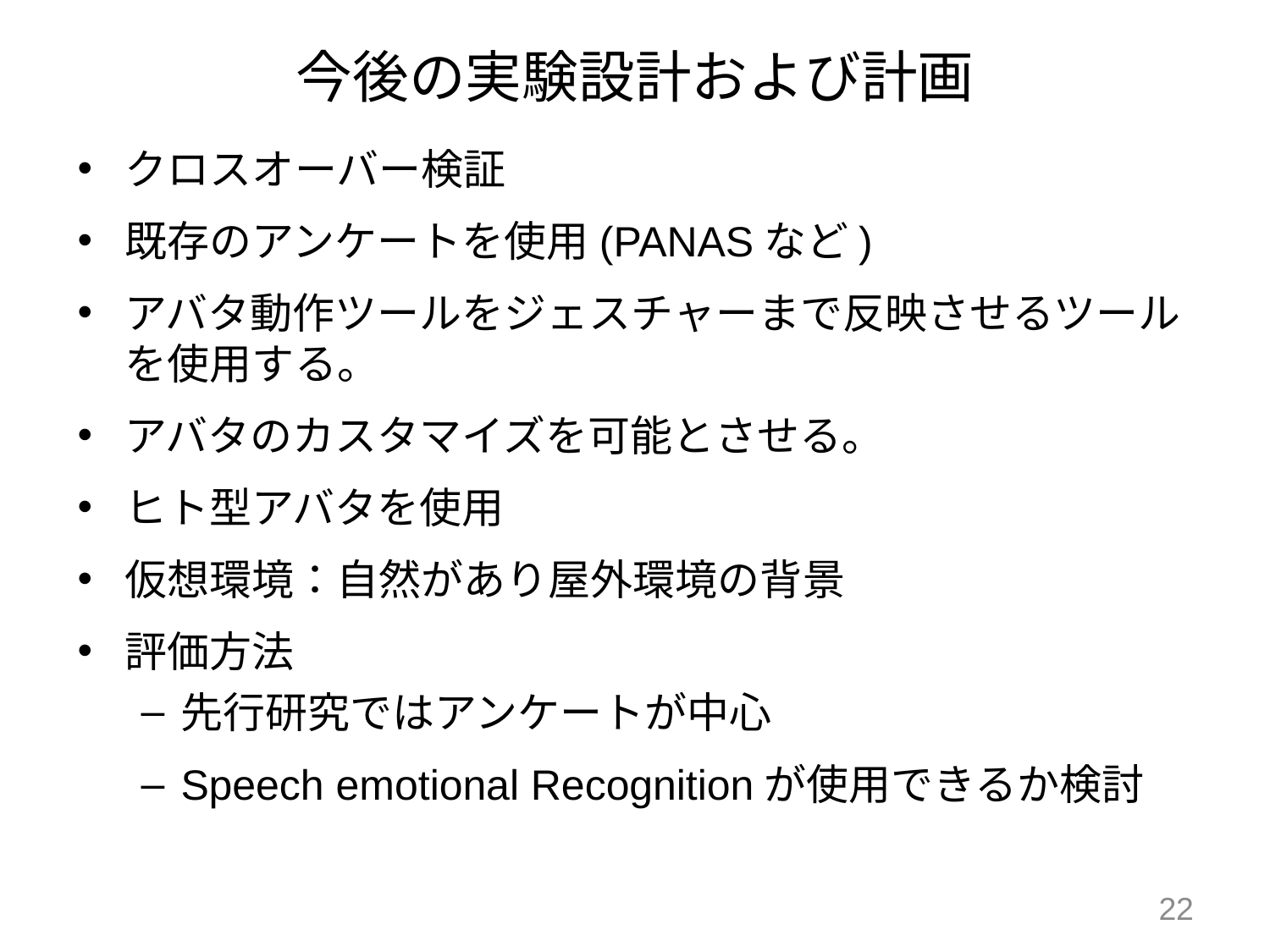

# 今後の実験設計および計画
クロスオーバー検証
既存のアンケートを使用(PANASなど)
アバタ動作ツールをジェスチャーまで反映させるツールを使用する。
アバタのカスタマイズを可能とさせる。
ヒト型アバタを使用
仮想環境：自然があり屋外環境の背景
評価方法
先行研究ではアンケートが中心
Speech emotional Recognitionが使用できるか検討
22